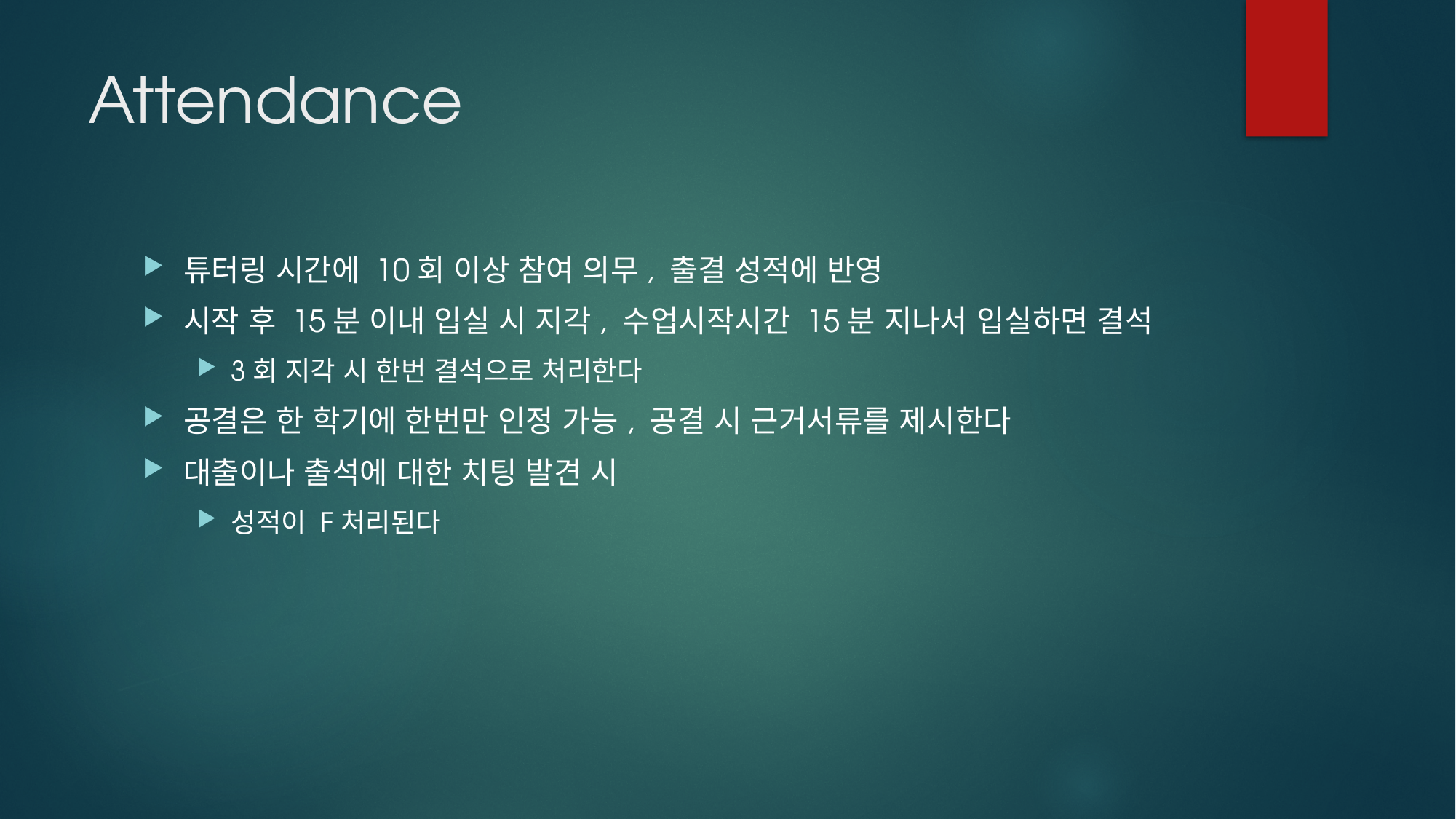

# Attendance
튜터링 시간에 10회 이상 참여 의무, 출결 성적에 반영
시작 후 15분 이내 입실 시 지각, 수업시작시간 15분 지나서 입실하면 결석
3회 지각 시 한번 결석으로 처리한다
공결은 한 학기에 한번만 인정 가능, 공결 시 근거서류를 제시한다
대출이나 출석에 대한 치팅 발견 시
성적이 F처리된다